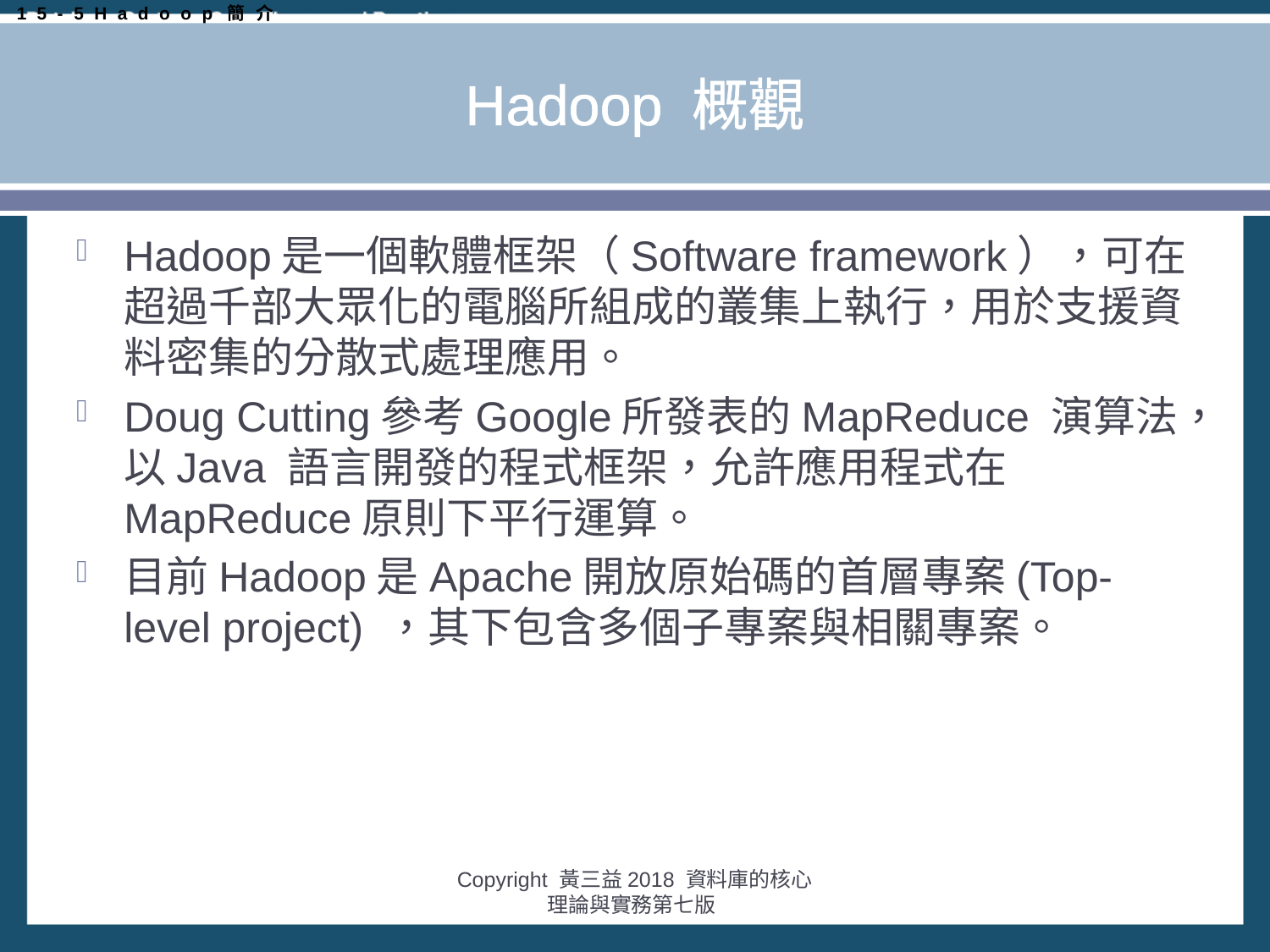

15-5Hadoop簡介
# Hadoop 概觀
Hadoop是一個軟體框架（Software framework），可在超過千部大眾化的電腦所組成的叢集上執行，用於支援資料密集的分散式處理應用。
Doug Cutting參考Google所發表的MapReduce 演算法，以Java 語言開發的程式框架，允許應用程式在MapReduce原則下平行運算。
目前Hadoop是Apache開放原始碼的首層專案(Top-level project) ，其下包含多個子專案與相關專案。
Copyright 黃三益2018 資料庫的核心理論與實務第七版